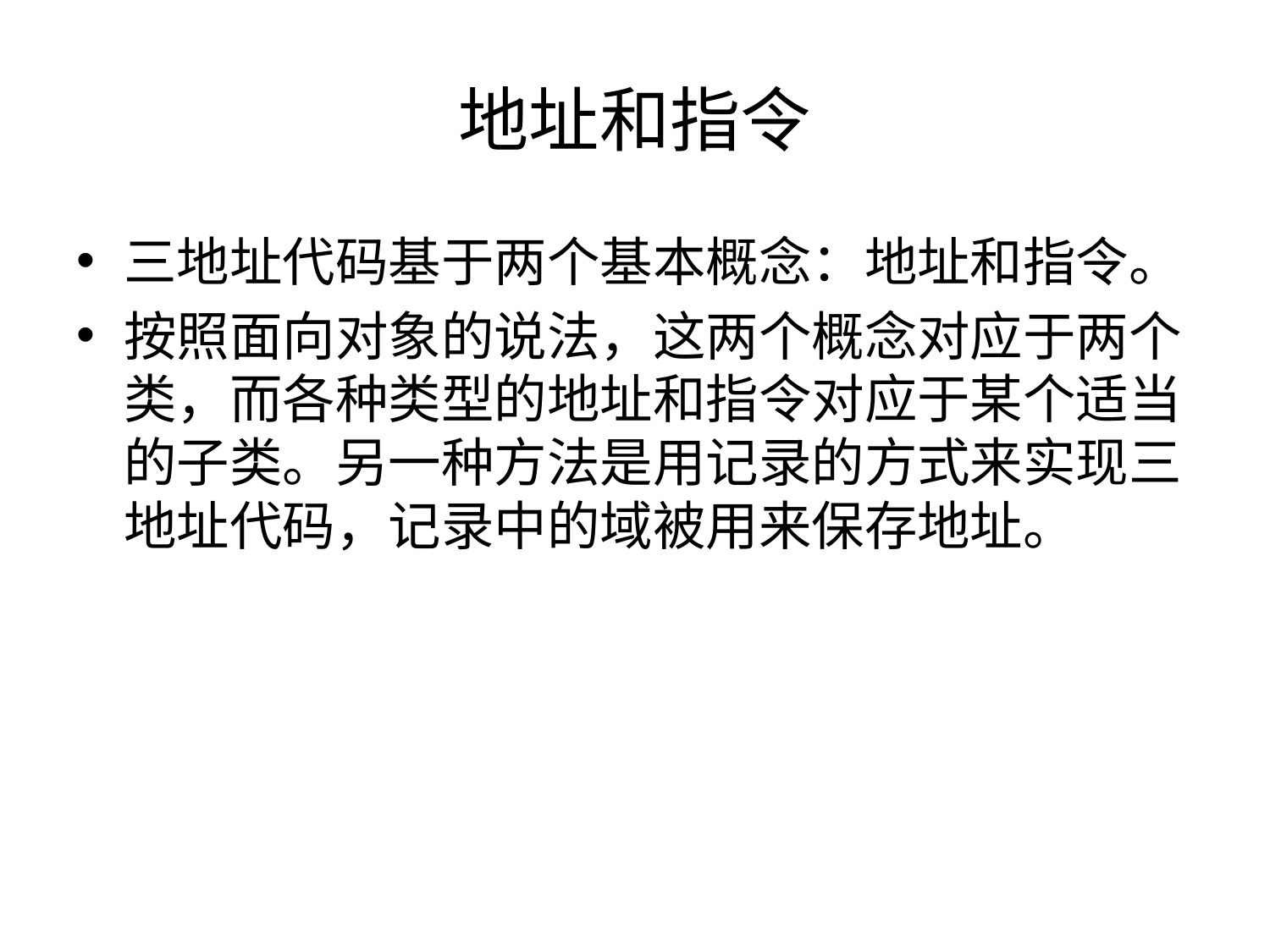

# 地址和指令
三地址代码基于两个基本概念：地址和指令。
按照面向对象的说法，这两个概念对应于两个类，而各种类型的地址和指令对应于某个适当的子类。另一种方法是用记录的方式来实现三地址代码，记录中的域被用来保存地址。